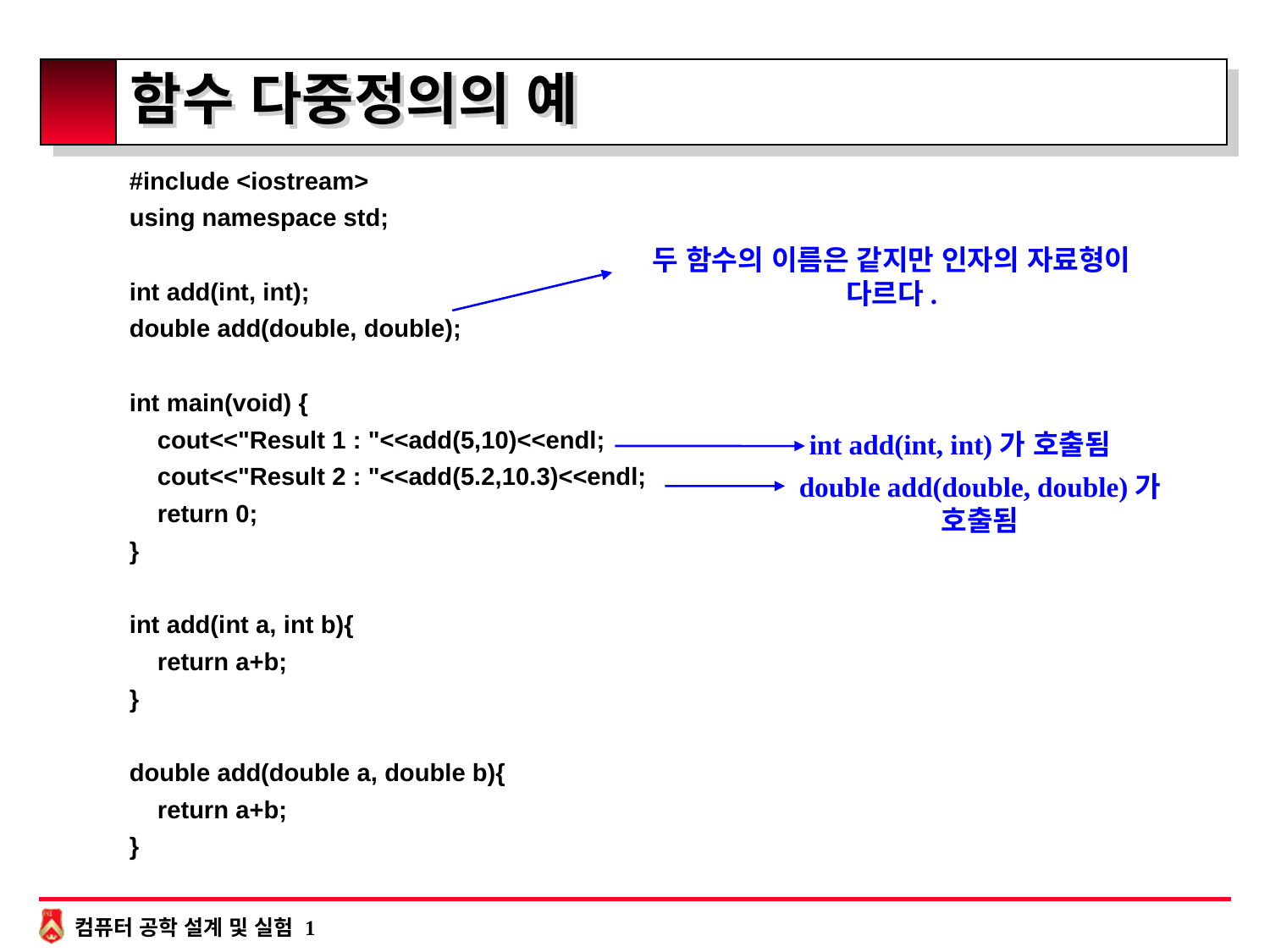

# 함수 다중정의의 예
#include <iostream>
using namespace std;

int add(int, int);
double add(double, double);

int main(void) {
    cout<<"Result 1 : "<<add(5,10)<<endl;
    cout<<"Result 2 : "<<add(5.2,10.3)<<endl;
    return 0;
}

int add(int a, int b){
    return a+b;
}

double add(double a, double b){
    return a+b;
}

두 함수의 이름은 같지만 인자의 자료형이 다르다.

int add(int, int)가 호출됨

double add(double, double)가 호출됨